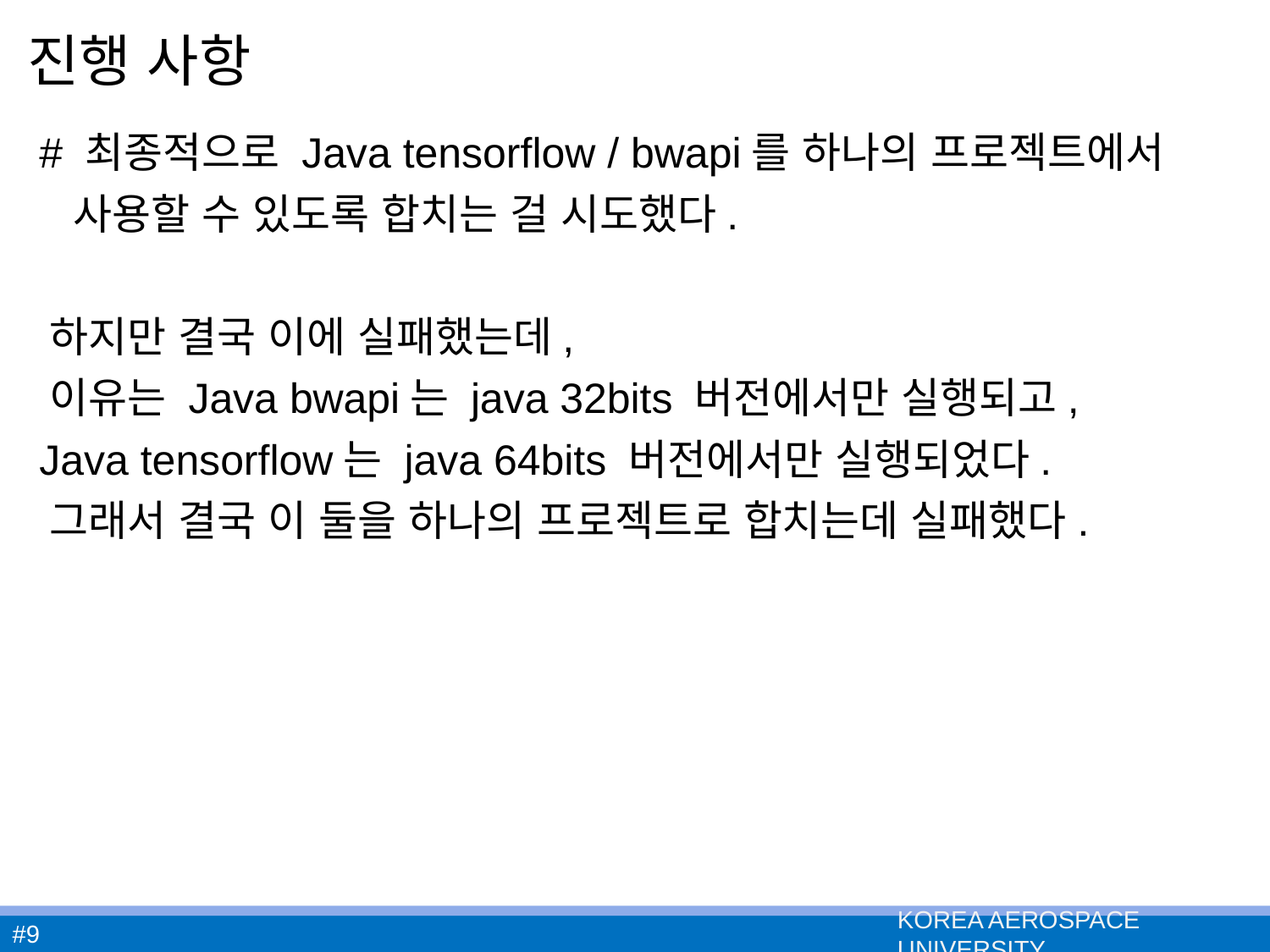

# 진행 사항
 # 최종적으로 Java tensorflow / bwapi를 하나의 프로젝트에서
   사용할 수 있도록 합치는 걸 시도했다.

 하지만 결국 이에 실패했는데,
 이유는 Java bwapi는 java 32bits 버전에서만 실행되고,
 Java tensorflow는 java 64bits 버전에서만 실행되었다.
 그래서 결국 이 둘을 하나의 프로젝트로 합치는데 실패했다.
#9